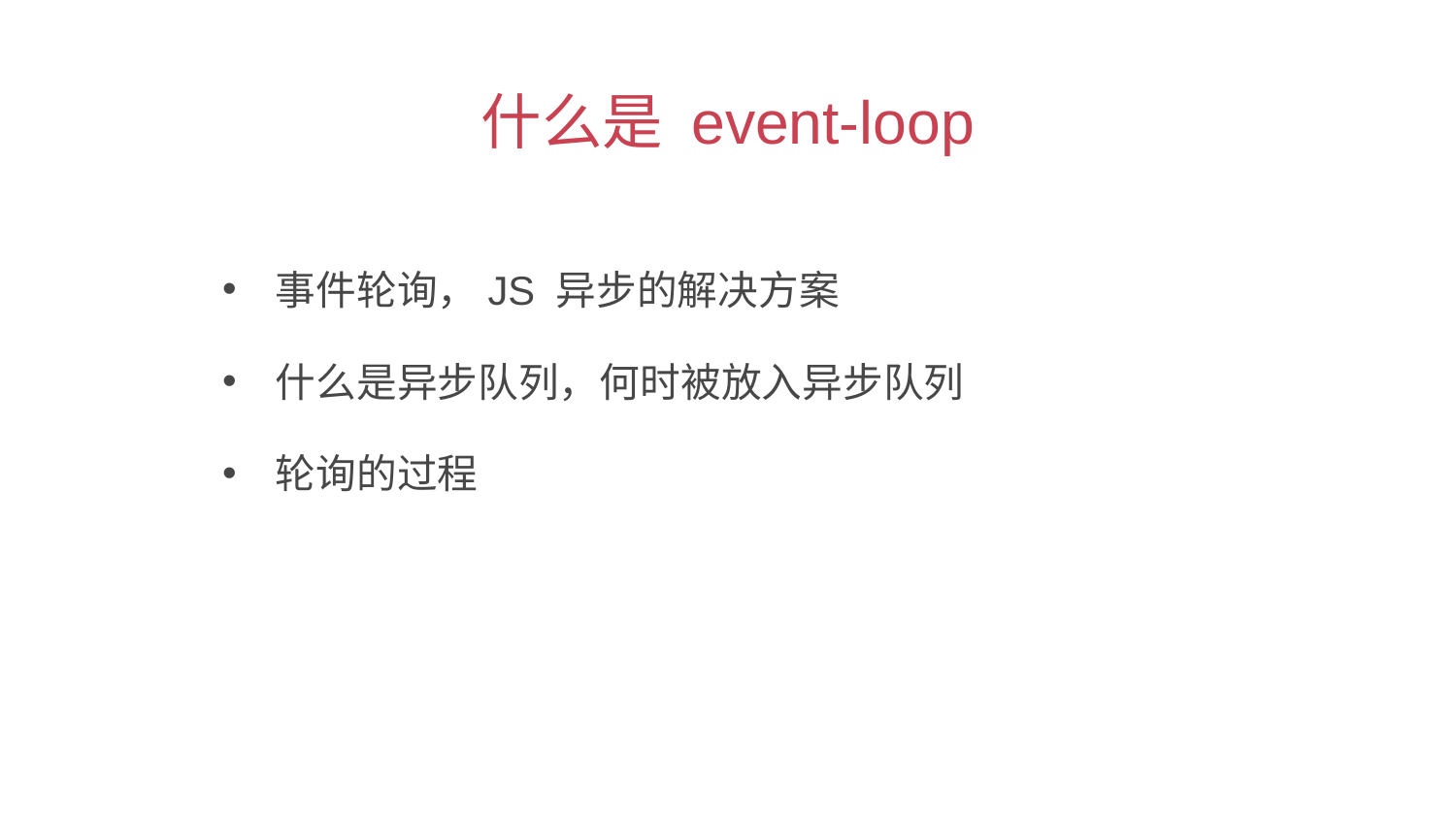

什么是 event-loop
 事件轮询，JS 异步的解决方案
 什么是异步队列，何时被放入异步队列
 轮询的过程